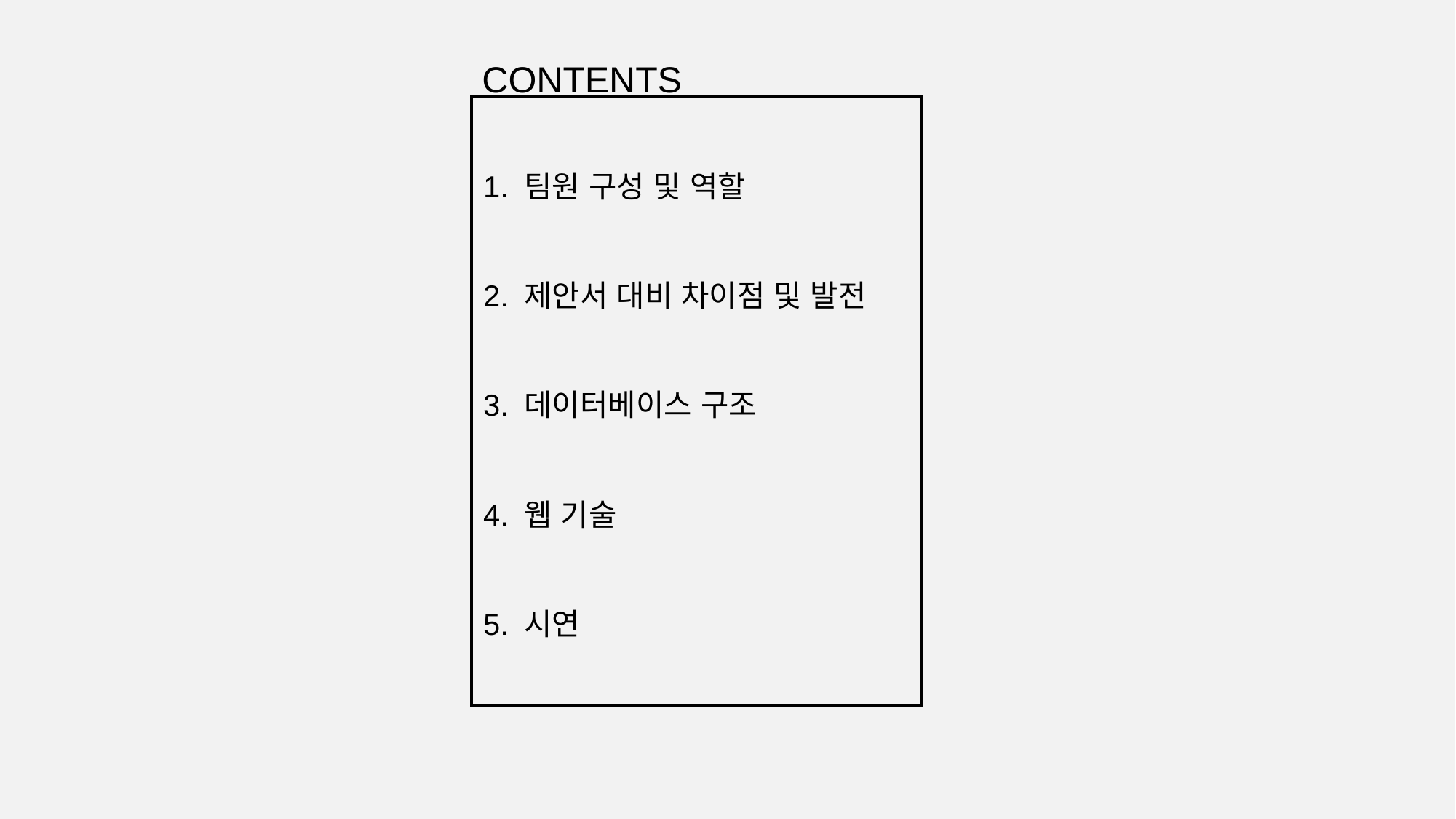

CONTENTS

팀원 구성 및 역할

제안서 대비 차이점 및 발전

데이터베이스 구조

웹 기술

시연